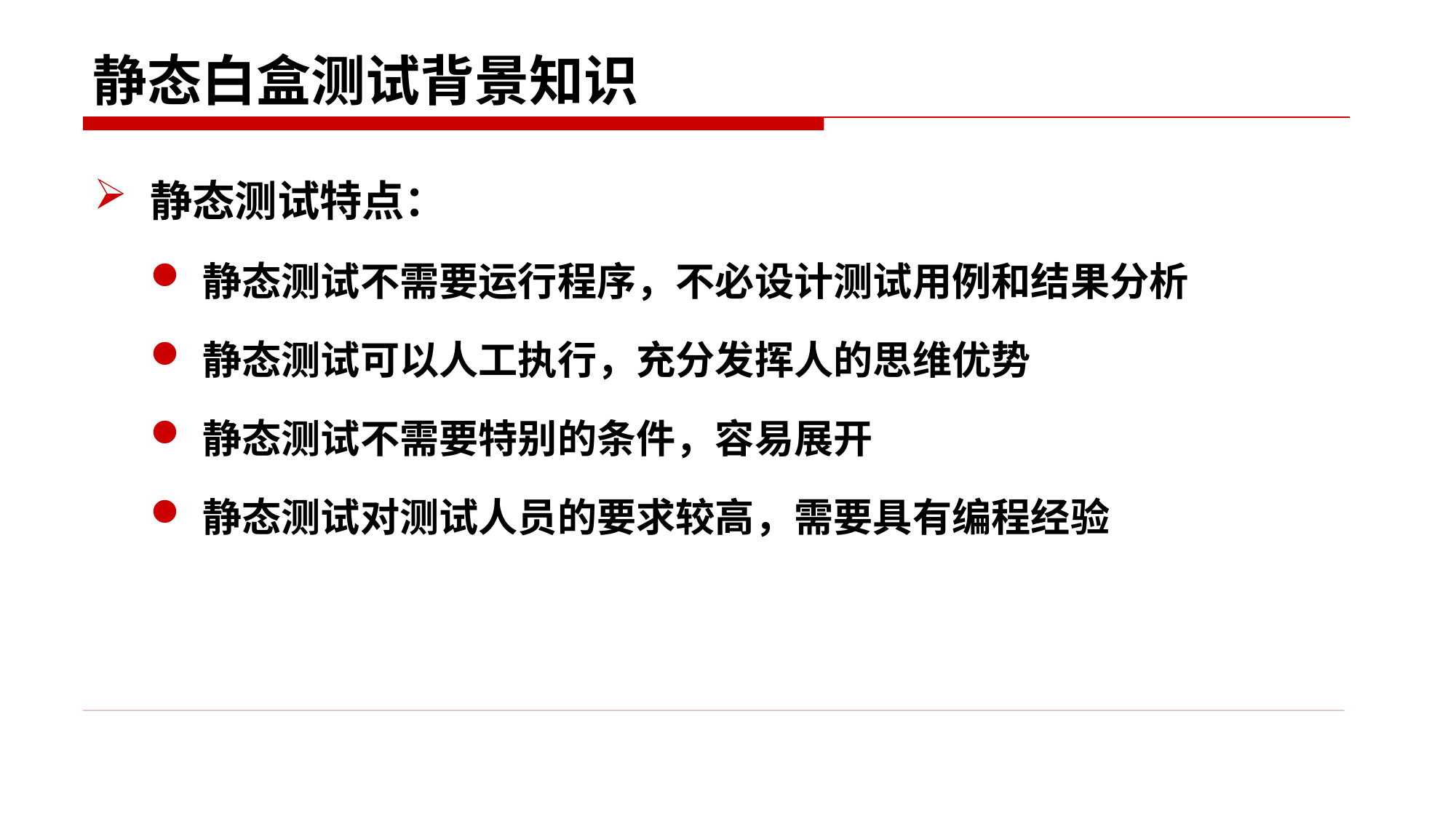

# 静态白盒测试背景知识
静态测试特点：
静态测试不需要运行程序，不必设计测试用例和结果分析
静态测试可以人工执行，充分发挥人的思维优势
静态测试不需要特别的条件，容易展开
静态测试对测试人员的要求较高，需要具有编程经验